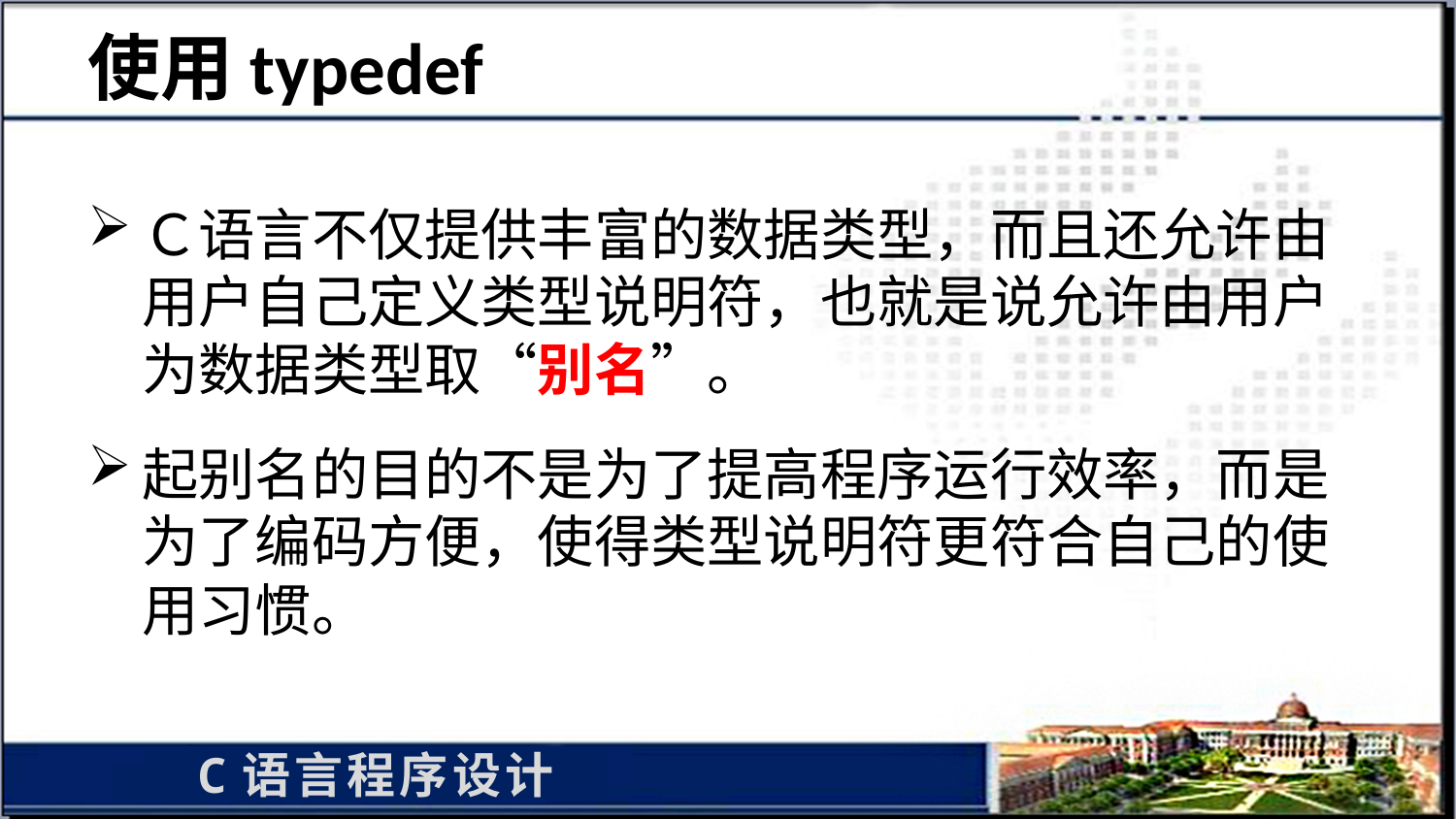

# 使用typedef
Ｃ语言不仅提供丰富的数据类型，而且还允许由用户自己定义类型说明符，也就是说允许由用户为数据类型取“别名”。
起别名的目的不是为了提高程序运行效率，而是为了编码方便，使得类型说明符更符合自己的使用习惯。